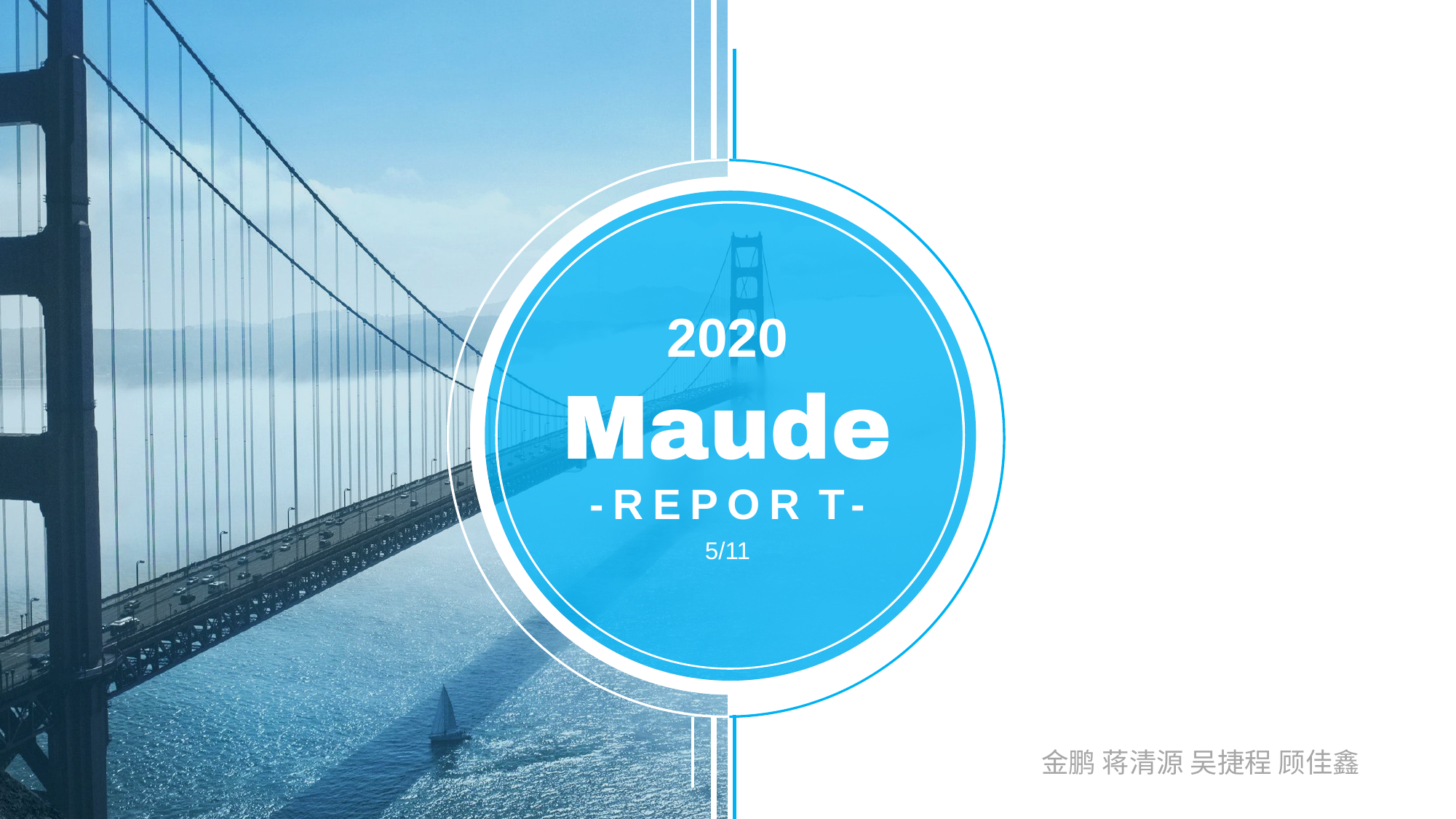

# 2020 Maude -REPOR T-
5/11
金鹏 蒋清源 吴捷程 顾佳鑫